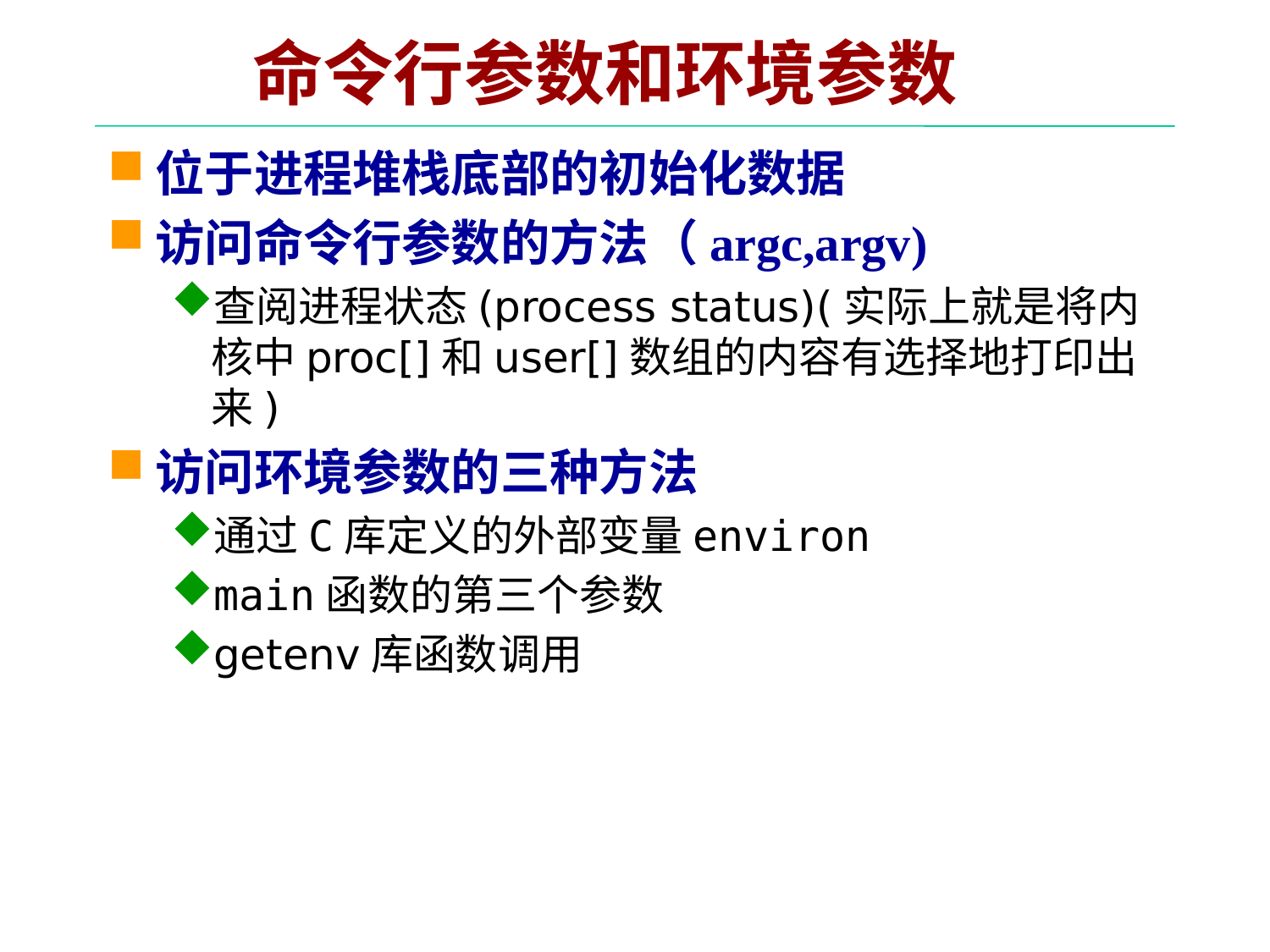

# 命令行参数和环境参数
位于进程堆栈底部的初始化数据
访问命令行参数的方法（argc,argv)
查阅进程状态(process status)(实际上就是将内核中proc[]和user[]数组的内容有选择地打印出来)
访问环境参数的三种方法
通过C库定义的外部变量environ
main函数的第三个参数
getenv库函数调用